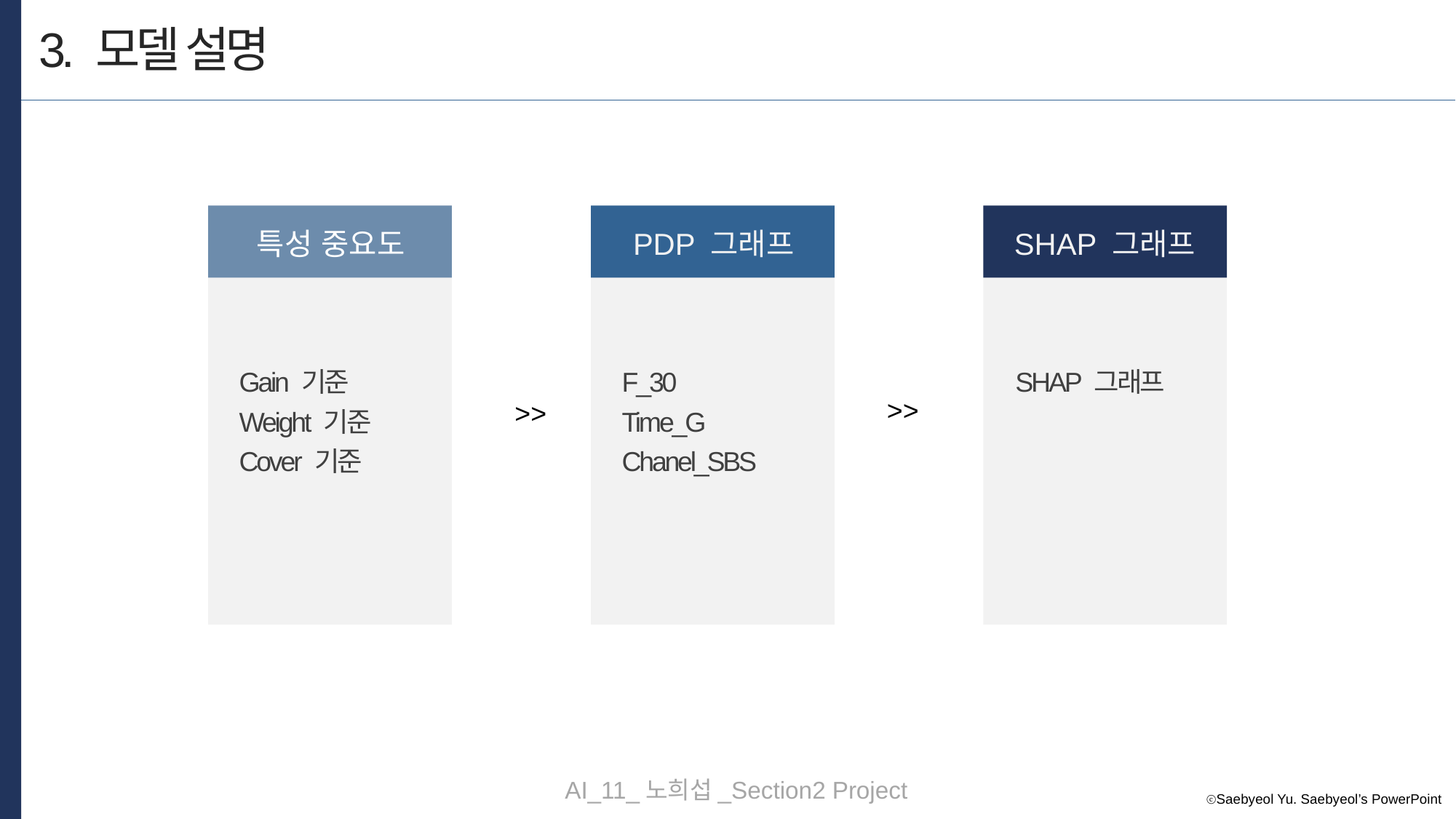

3. 모델 설명

PDP 그래프
SHAP 그래프
특성 중요도
F_30
Time_G
Chanel_SBS
SHAP 그래프
Gain 기준
Weight 기준
Cover 기준
>>
>>
AI_11_노희섭_Section2 Project